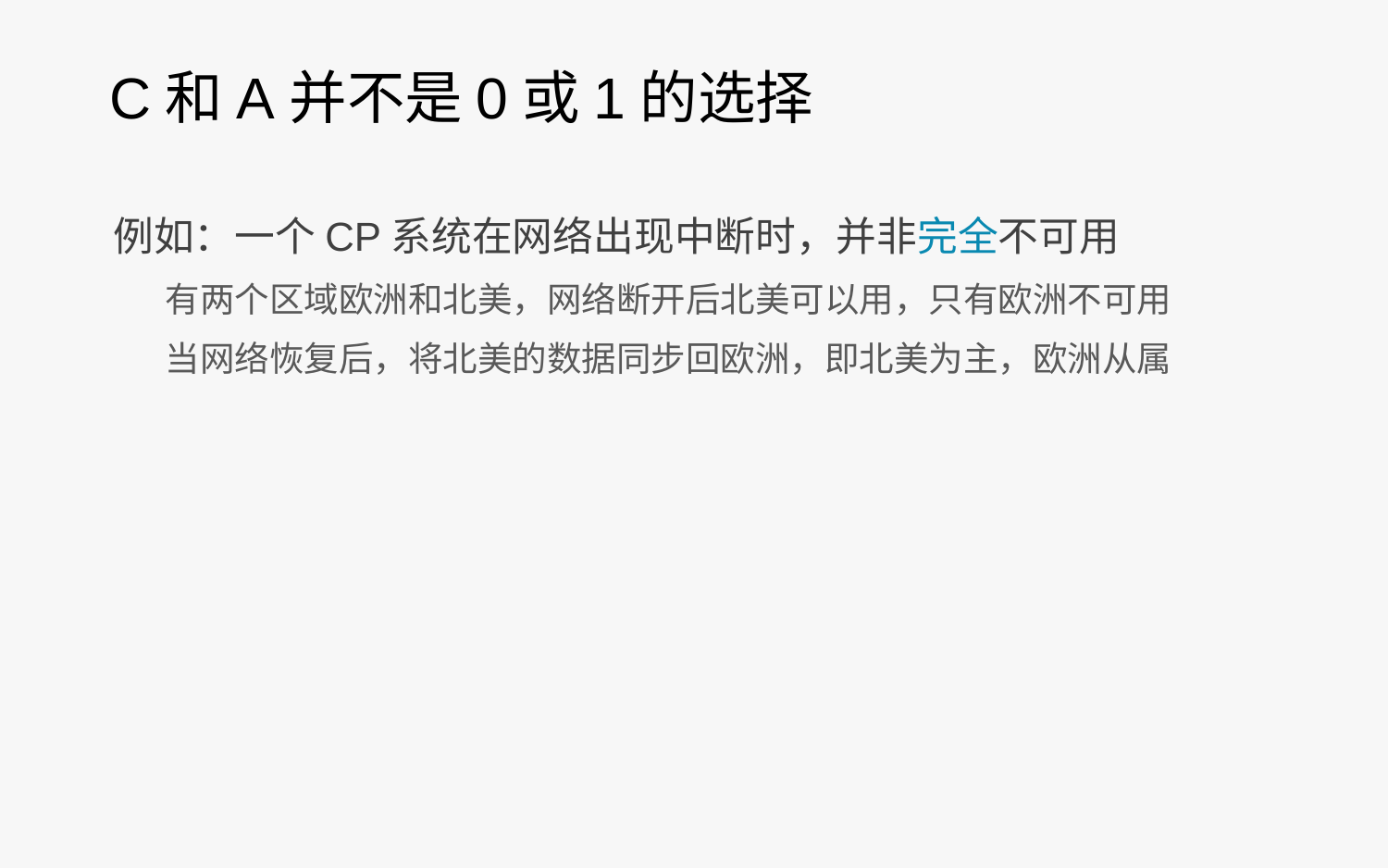

# C和A并不是0或1的选择
例如：一个CP系统在网络出现中断时，并非完全不可用
有两个区域欧洲和北美，网络断开后北美可以用，只有欧洲不可用
当网络恢复后，将北美的数据同步回欧洲，即北美为主，欧洲从属